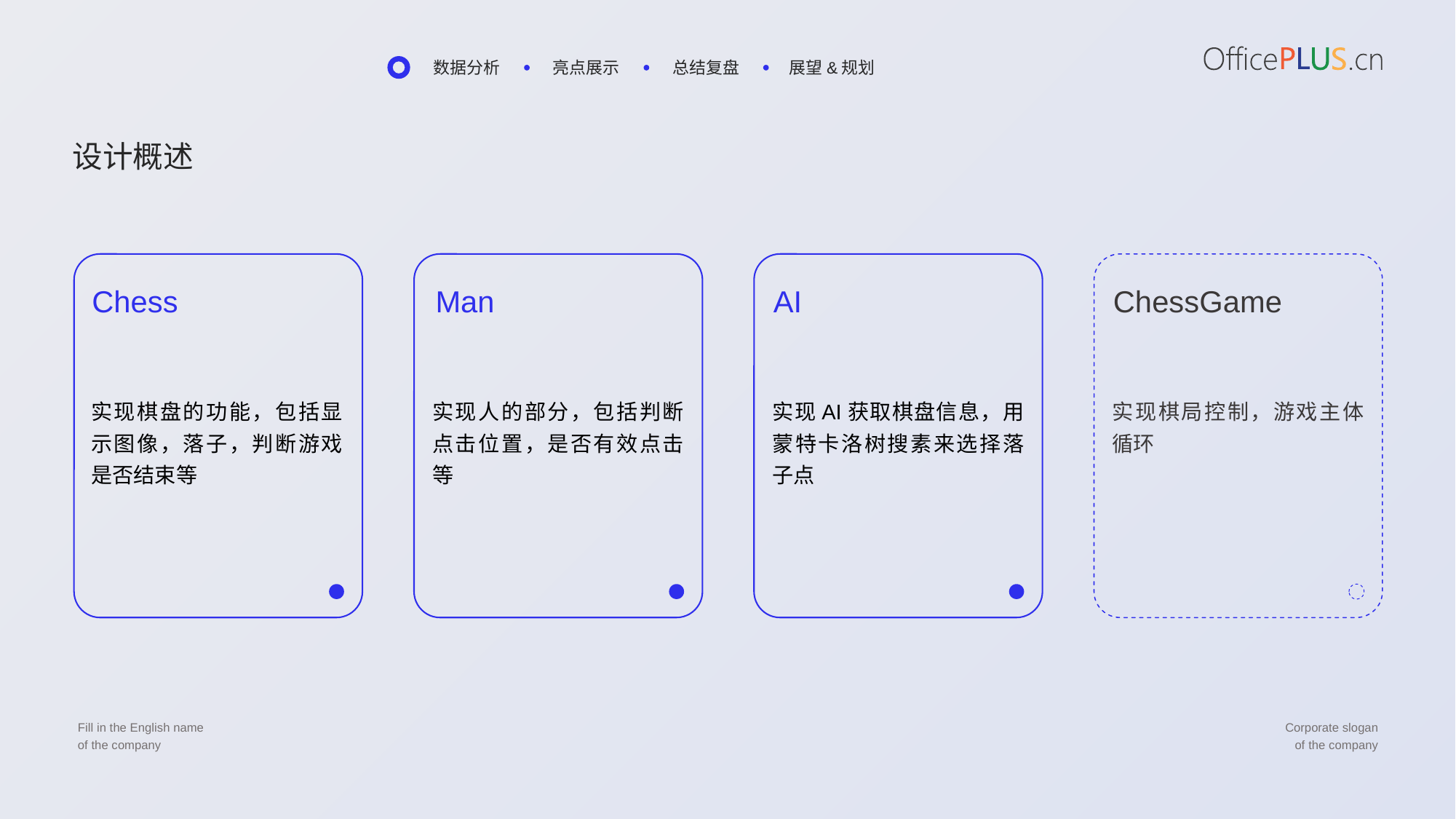

数据分析
亮点展示
总结复盘
展望&规划

设计概述

Chess
实现棋盘的功能，包括显示图像，落子，判断游戏是否结束等

Man
实现人的部分，包括判断点击位置，是否有效点击等

AI
实现AI获取棋盘信息，用蒙特卡洛树搜素来选择落子点

ChessGame
实现棋局控制，游戏主体循环

Fill in the English name
of the company
Corporate slogan
of the company